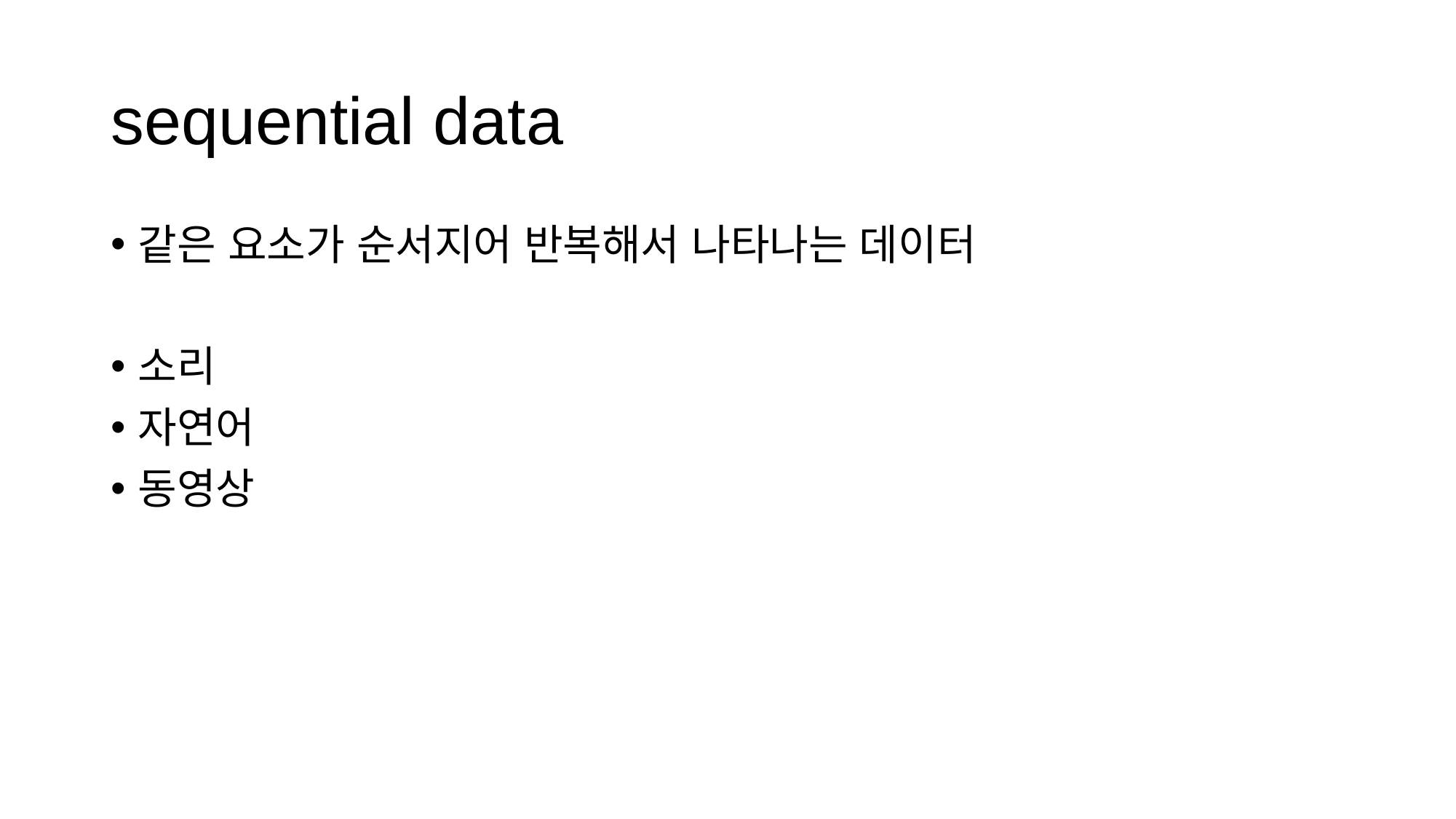

# sequential data
같은 요소가 순서지어 반복해서 나타나는 데이터

소리
자연어
동영상